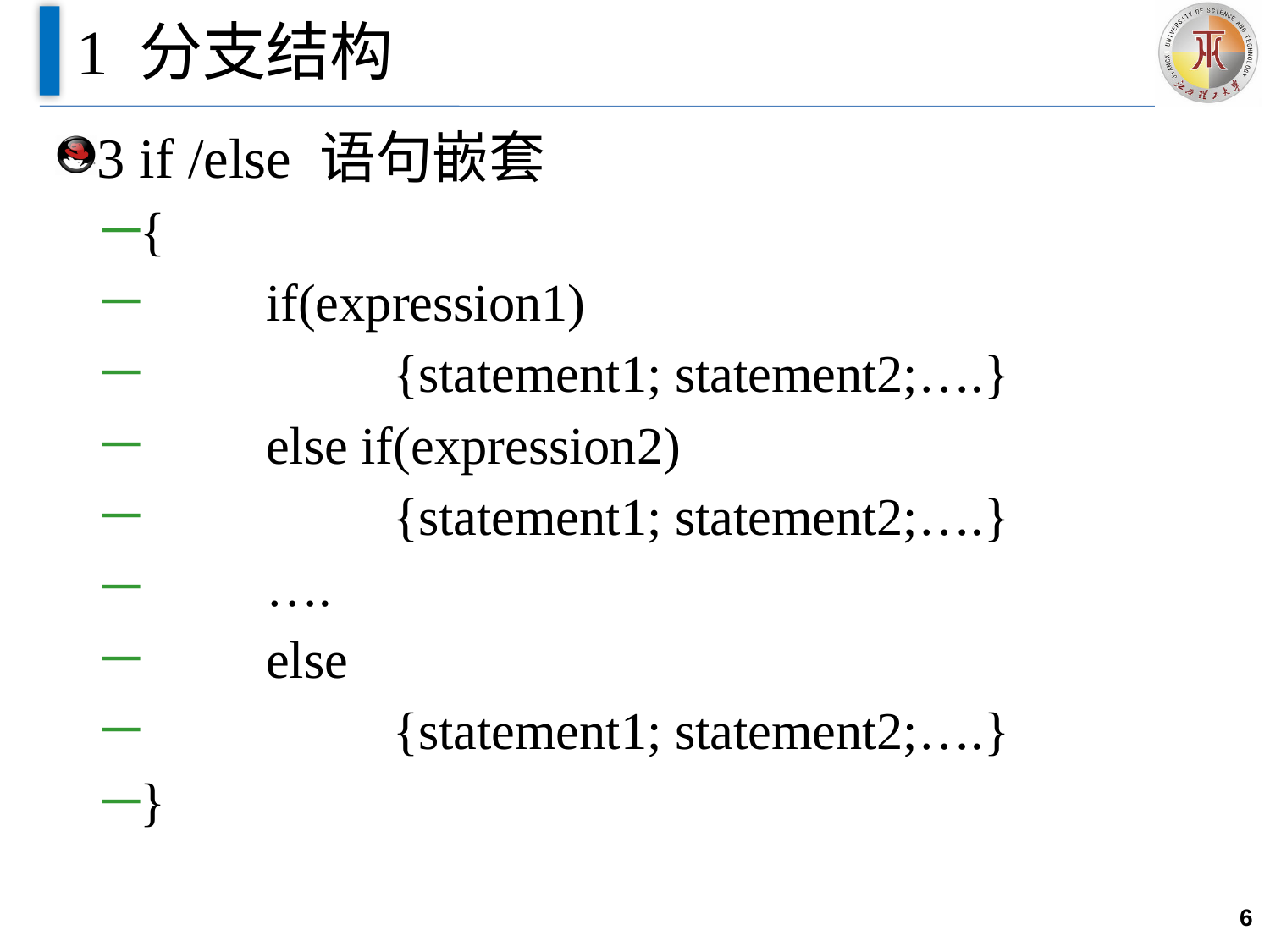

# 1 分支结构
3 if /else 语句嵌套
{
  	if(expression1)
 	 	{statement1; statement2;….}
 	else if(expression2)
 	  	{statement1; statement2;….}
 	….
 	else
 	 	{statement1; statement2;….}
}

6